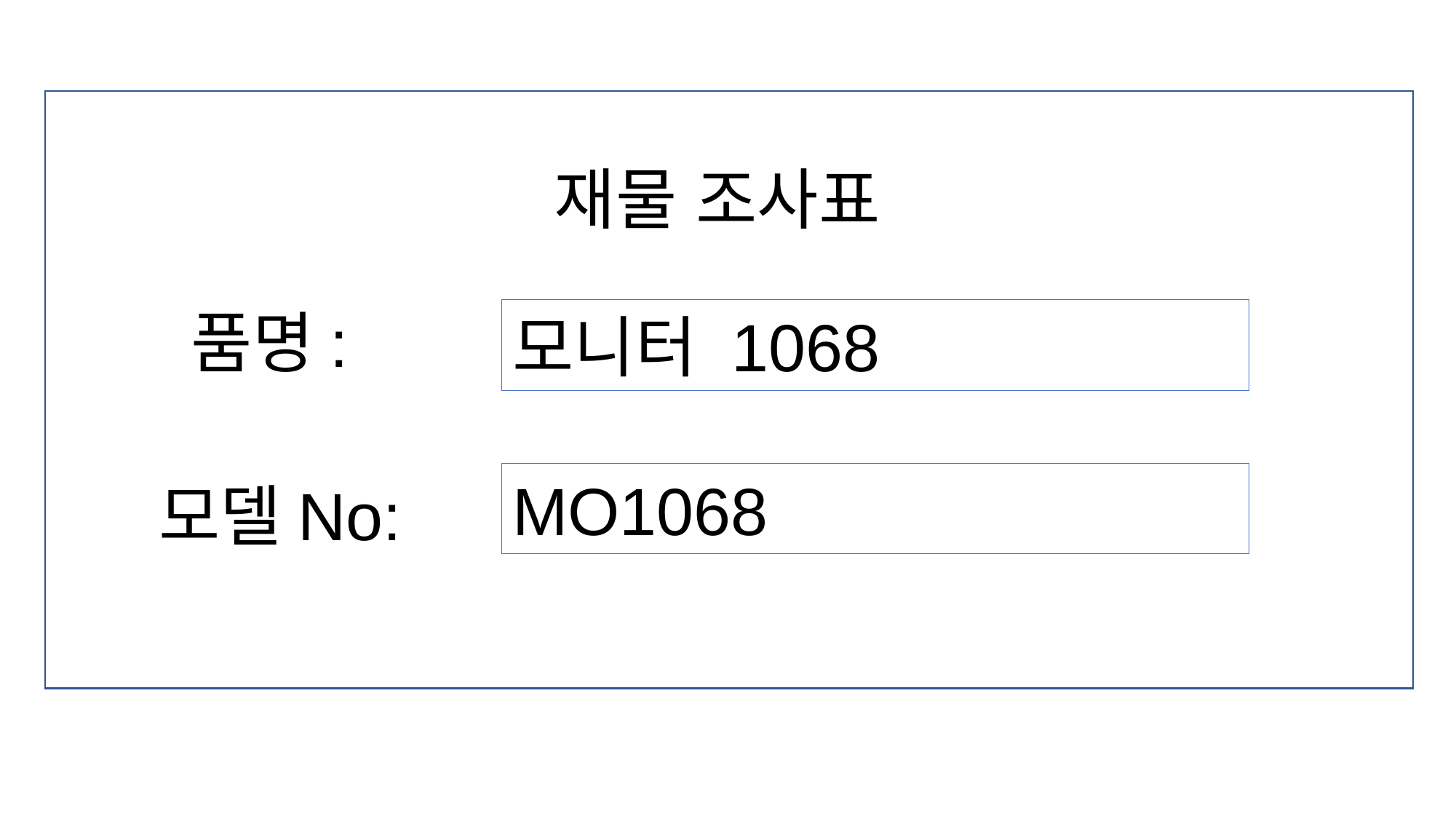

재물 조사표
품명:
모니터 1068
MO1068
모델No: